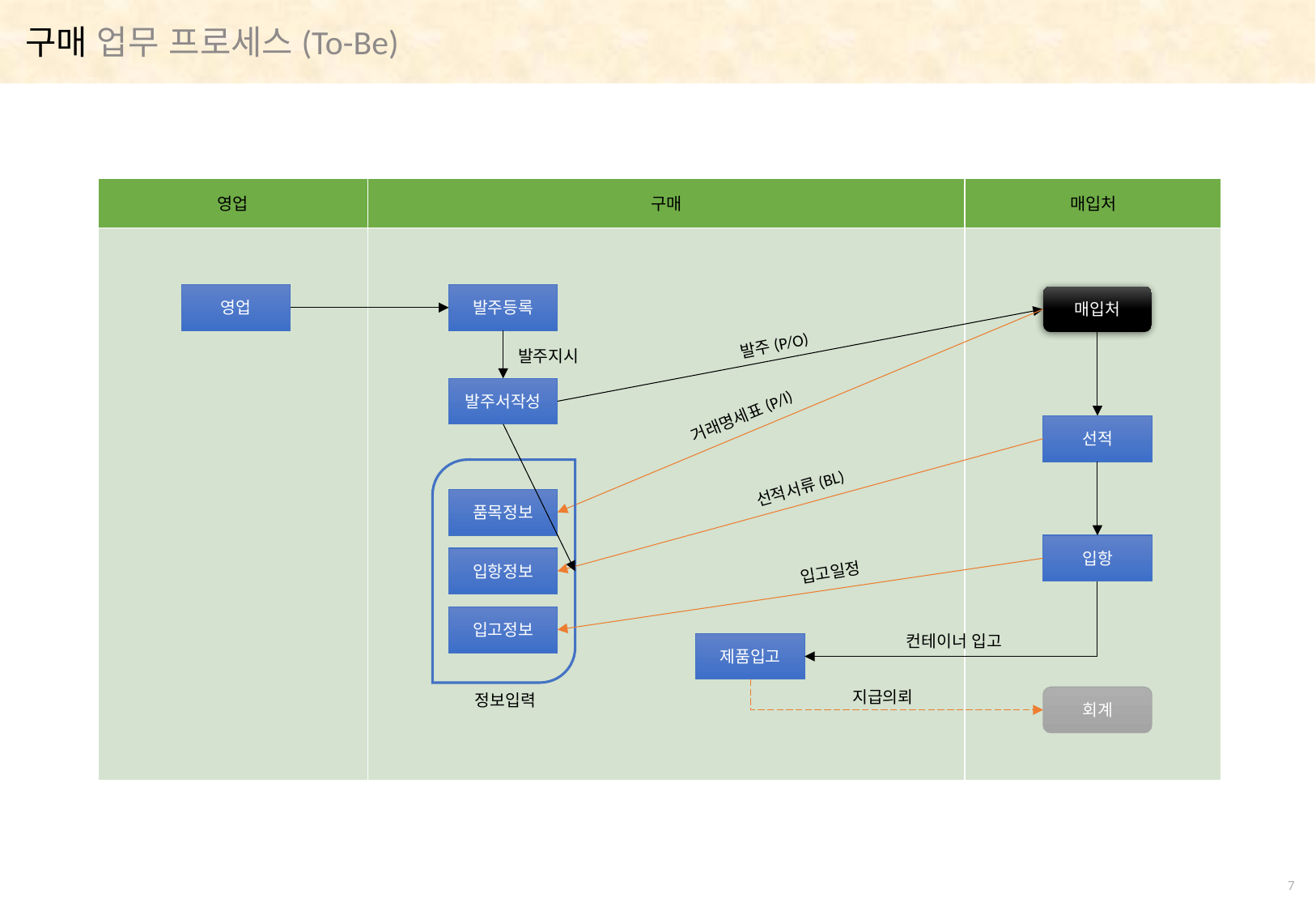

구매 업무 프로세스(To-Be)

| 영업 | 구매 | 매입처 |
| --- | --- | --- |
|  |  |  |
영업
발주등록
매입처
발주(P/O)
발주지시
발주서작성
거래명세표(P/I)
선적

선적서류(BL)
품목정보
입항
입항정보
입고일정
입고정보
컨테이너 입고
제품입고
지급의뢰
정보입력
회계
7